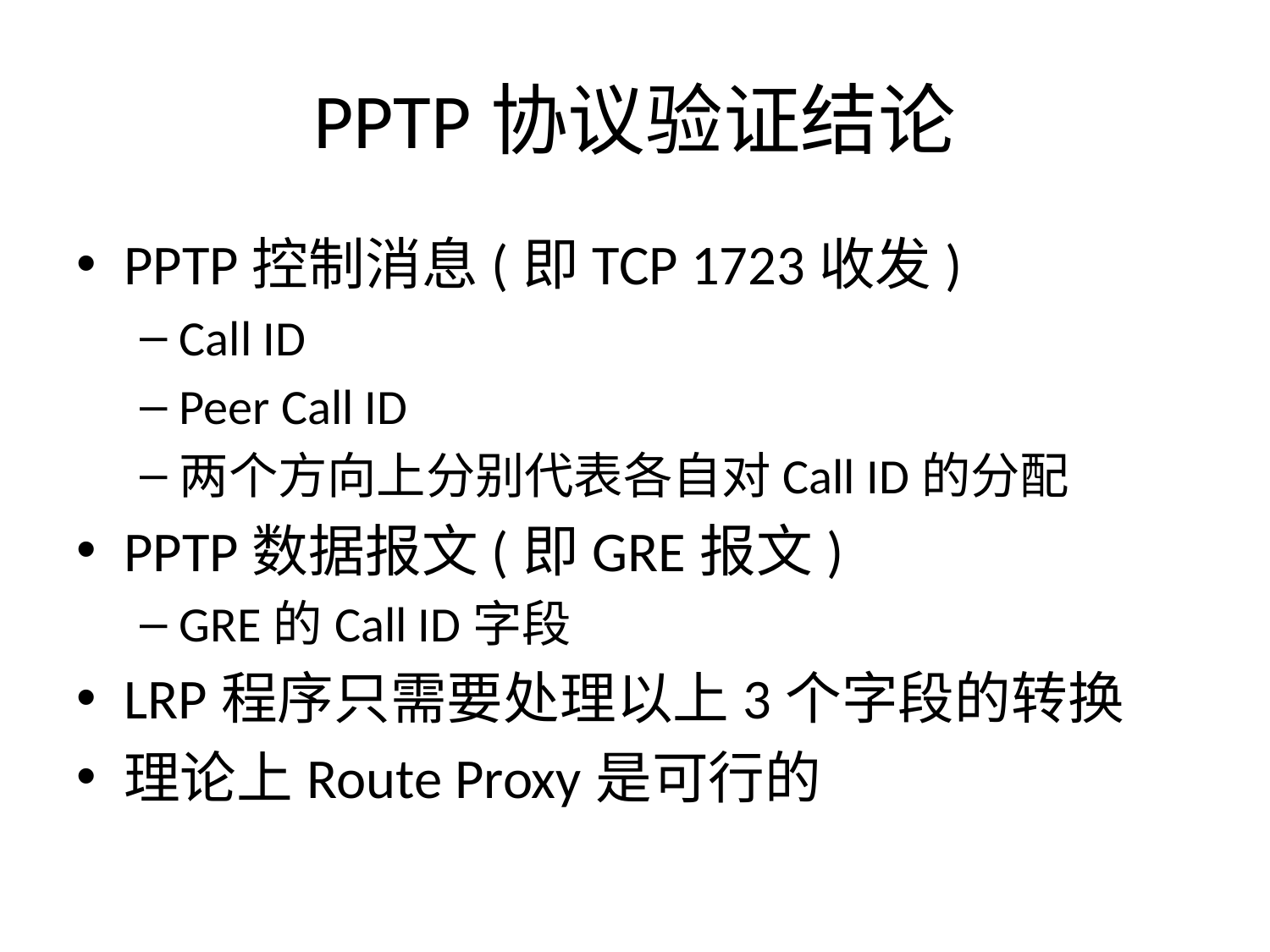

# PPTP协议验证结论
PPTP控制消息(即TCP 1723收发)
Call ID
Peer Call ID
两个方向上分别代表各自对Call ID的分配
PPTP数据报文(即GRE报文)
GRE的Call ID字段
LRP程序只需要处理以上3个字段的转换
理论上Route Proxy是可行的